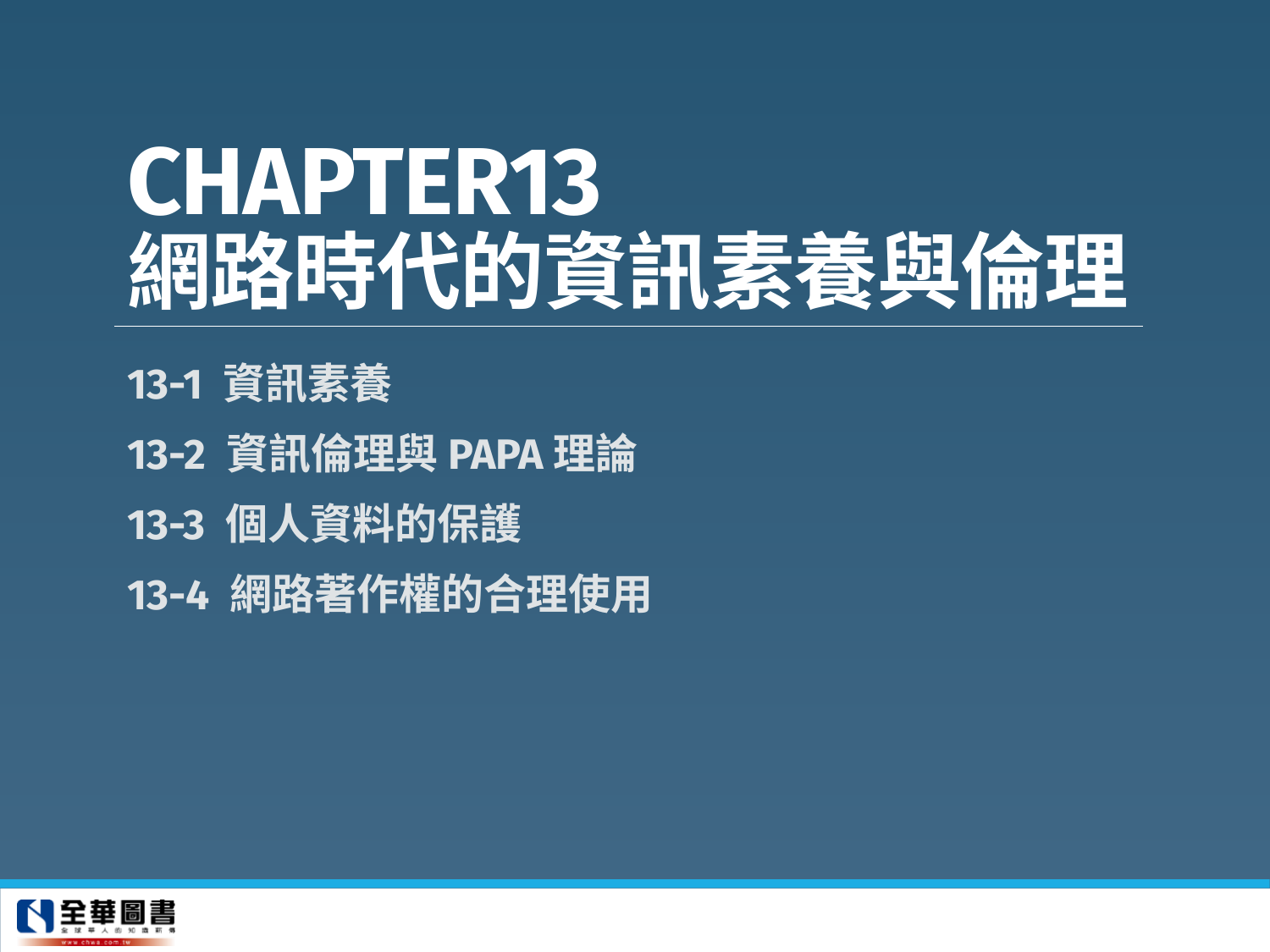

# CHAPTER13 網路時代的資訊素養與倫理
13-1 資訊素養
13-2 資訊倫理與PAPA理論
13-3 個人資料的保護
13-4 網路著作權的合理使用